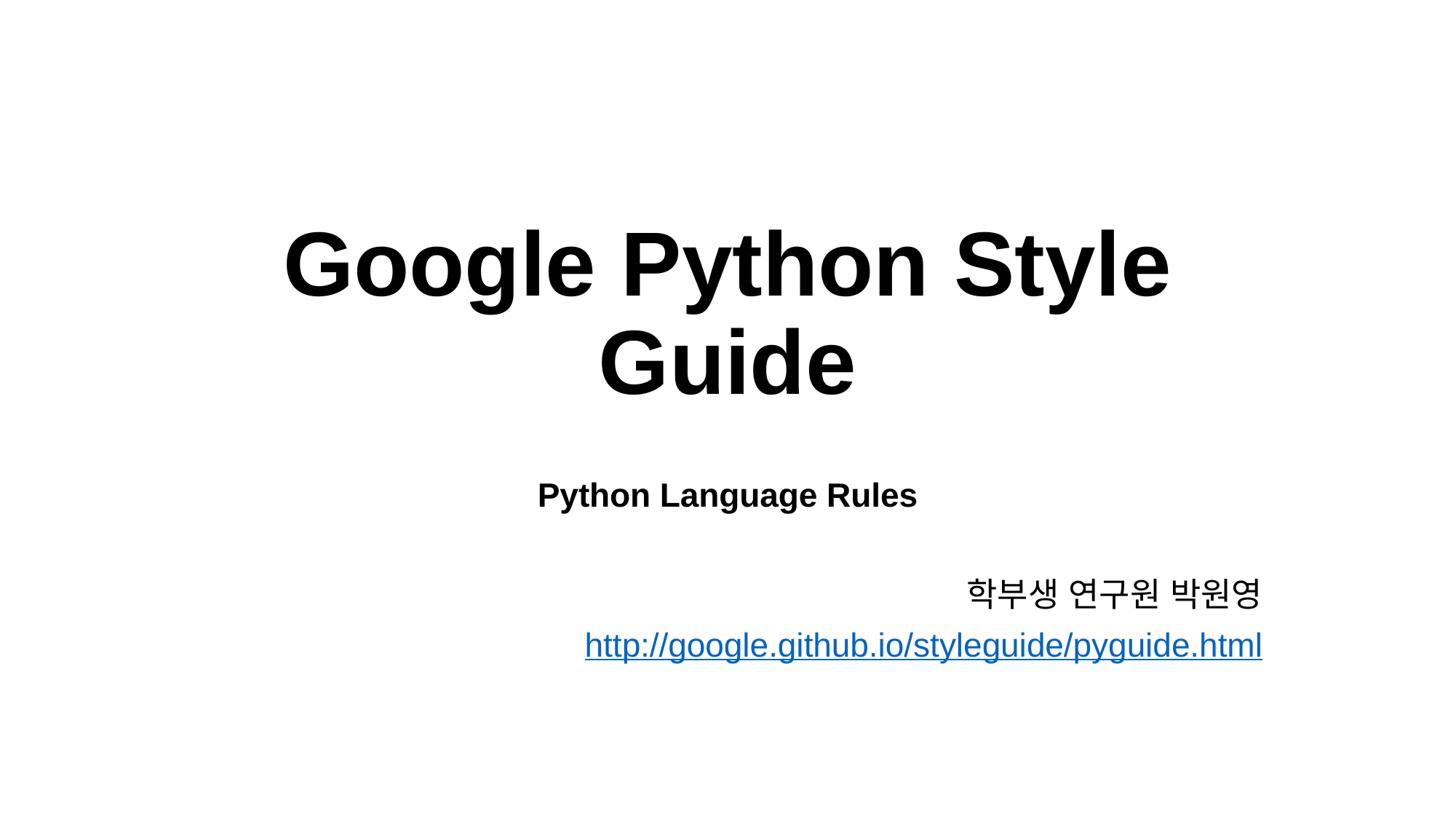

# Google Python Style Guide
Python Language Rules

학부생 연구원 박원영
http://google.github.io/styleguide/pyguide.html